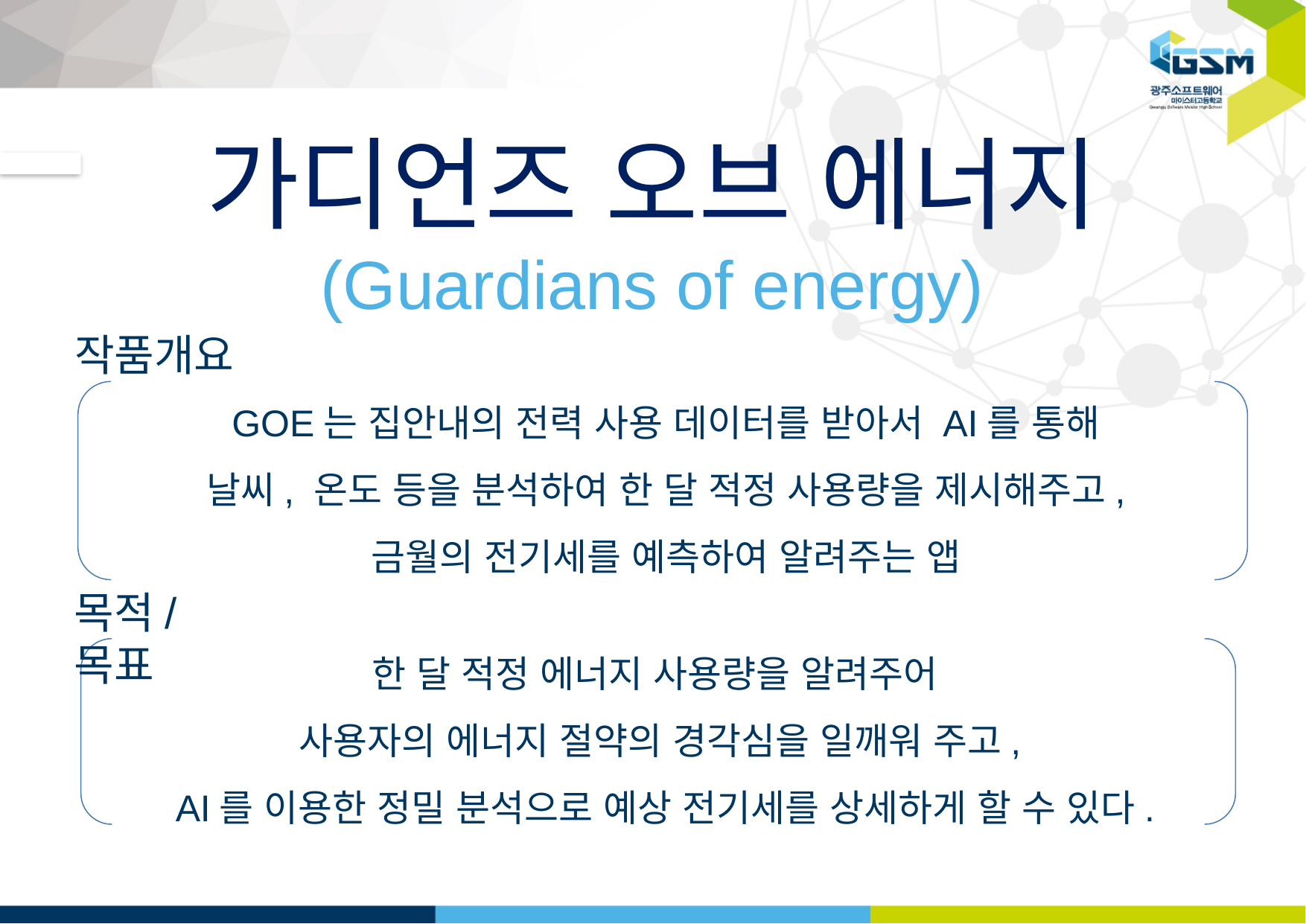

가디언즈 오브 에너지
(Guardians of energy)

작품개요
GOE는 집안내의 전력 사용 데이터를 받아서 AI를 통해
날씨, 온도 등을 분석하여 한 달 적정 사용량을 제시해주고,
금월의 전기세를 예측하여 알려주는 앱

목적/목표
한 달 적정 에너지 사용량을 알려주어
사용자의 에너지 절약의 경각심을 일깨워 주고,
 AI를 이용한 정밀 분석으로 예상 전기세를 상세하게 할 수 있다.